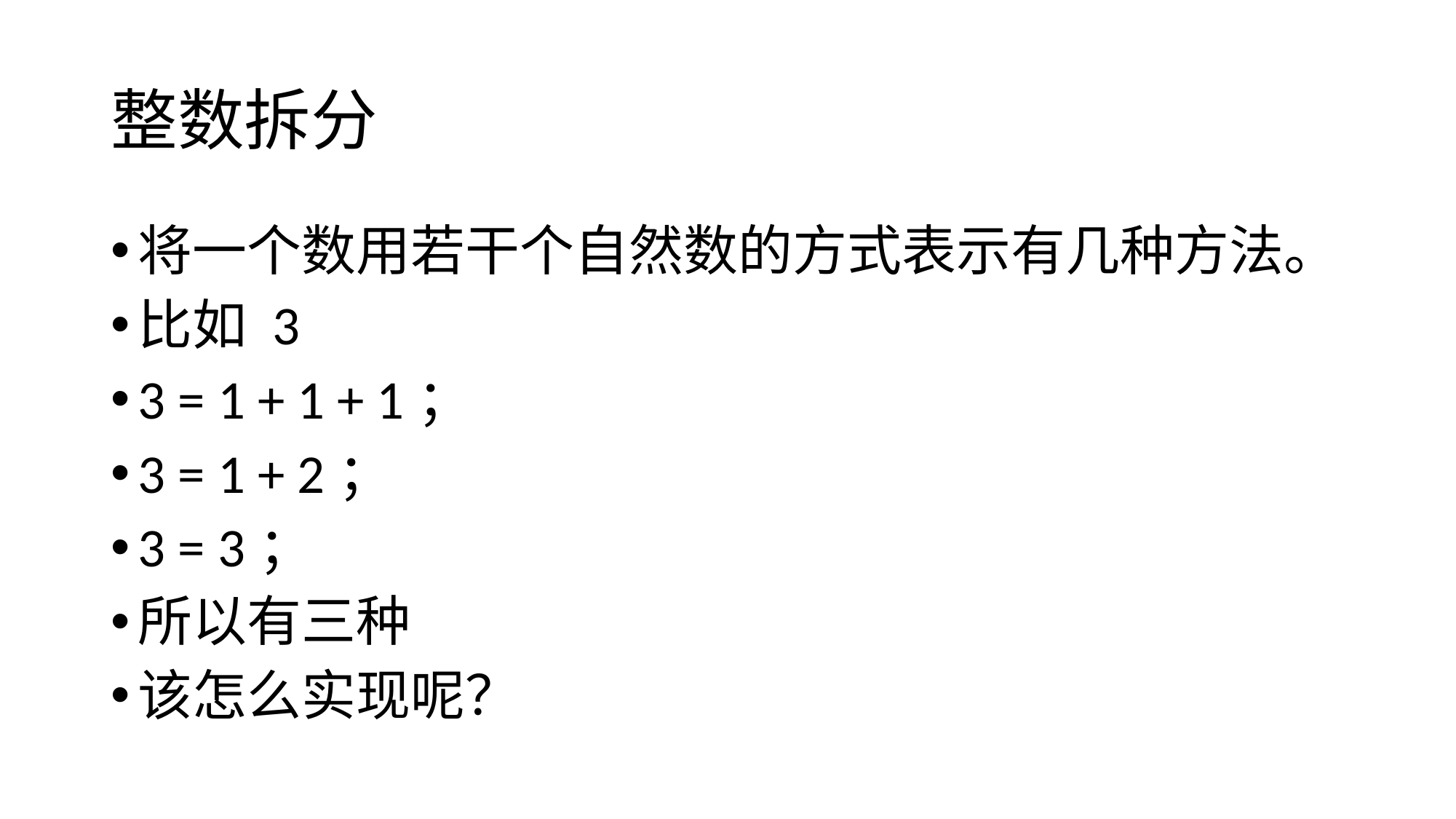

# 整数拆分
将一个数用若干个自然数的方式表示有几种方法。
比如 3
3 = 1 + 1 + 1；
3 = 1 + 2；
3 = 3；
所以有三种
该怎么实现呢？